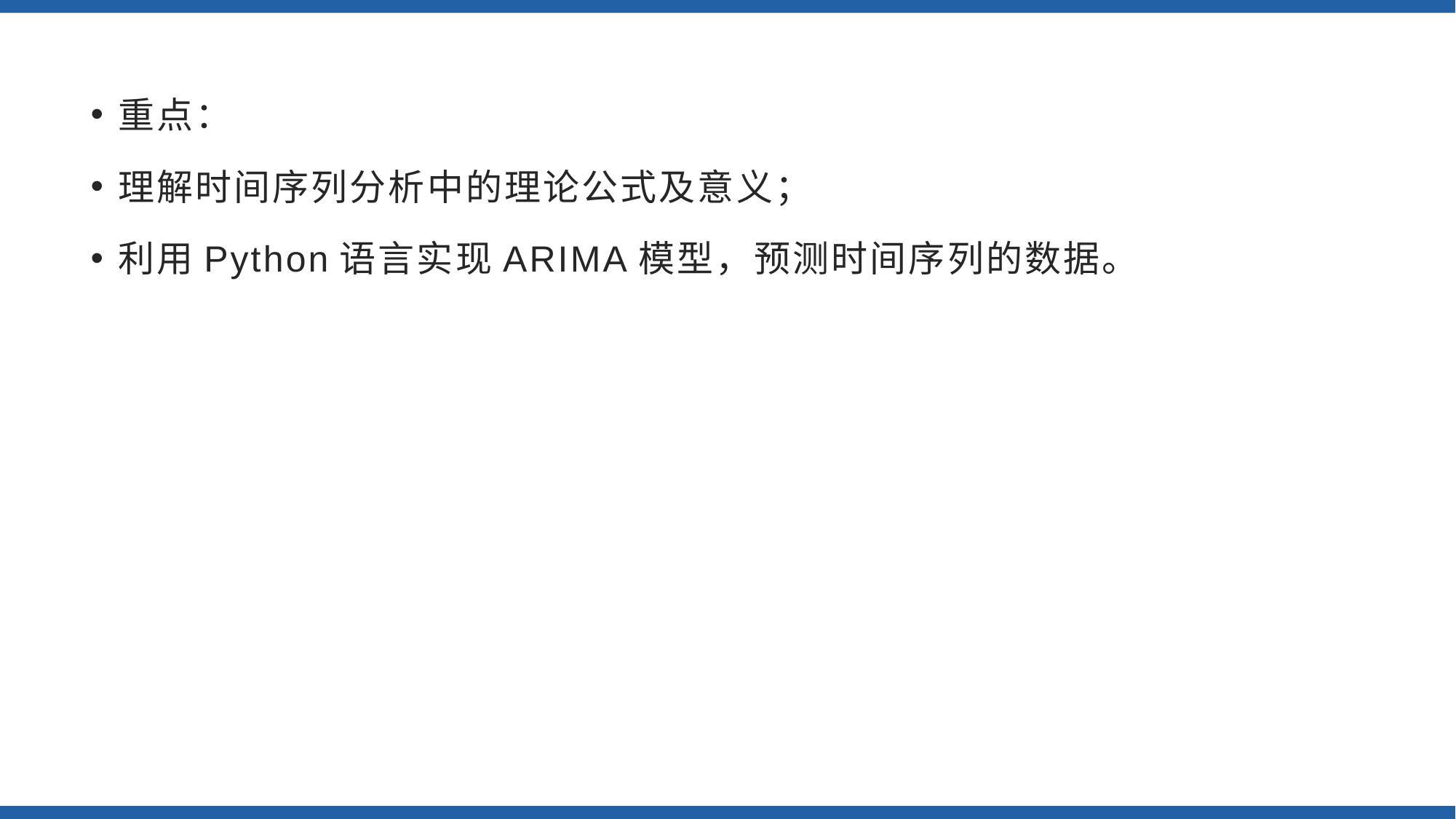

重点：
理解时间序列分析中的理论公式及意义；
利用Python语言实现ARIMA模型，预测时间序列的数据。